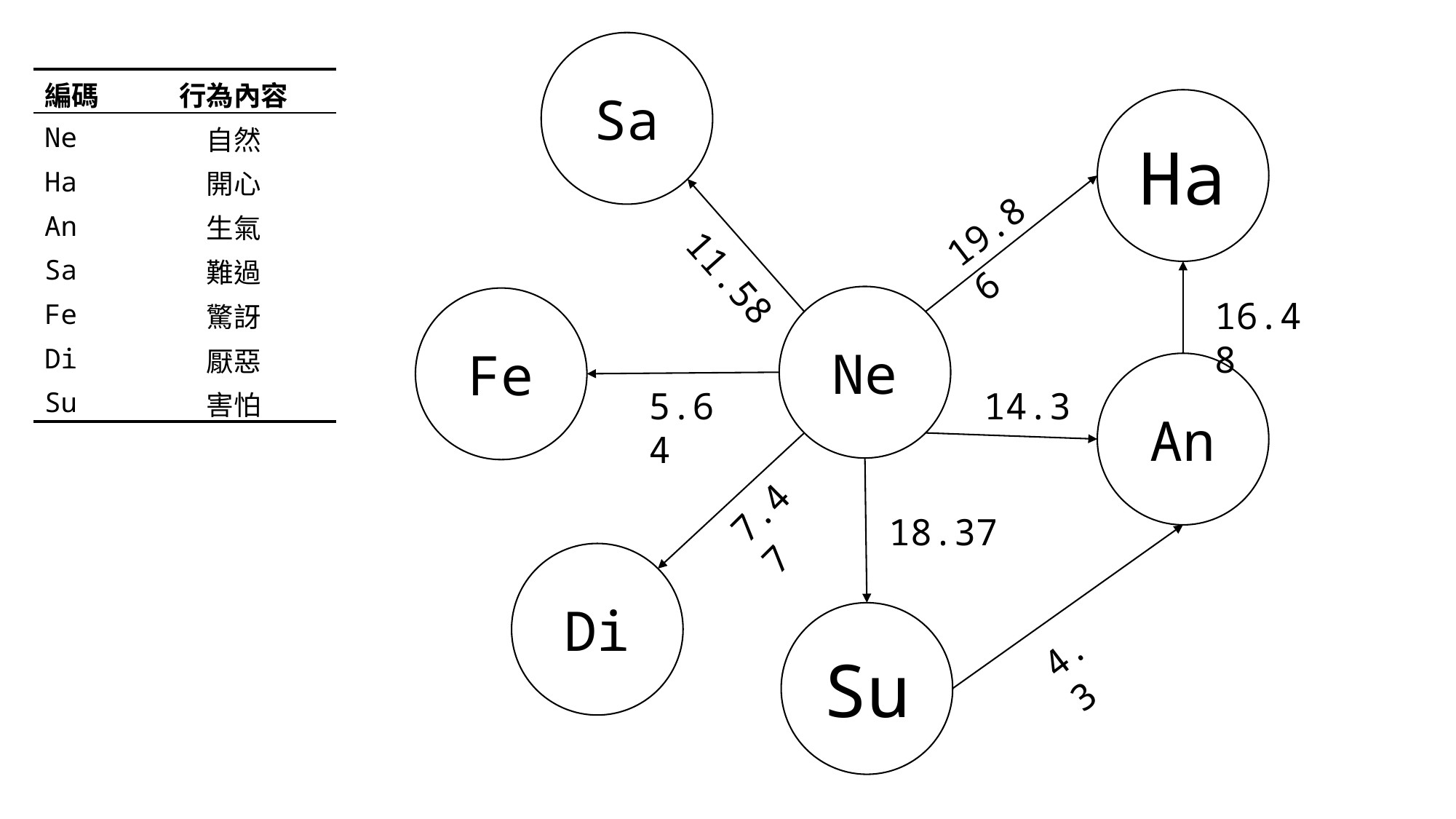

Sa
| 編碼 | 行為內容 |
| --- | --- |
| Ne | 自然 |
| Ha | 開心 |
| An | 生氣 |
| Sa | 難過 |
| Fe | 驚訝 |
| Di | 厭惡 |
| Su | 害怕 |
Ha
19.86
11.58
Ne
Fe
16.48
An
5.64
14.3
7.47
18.37
Di
Su
4.3